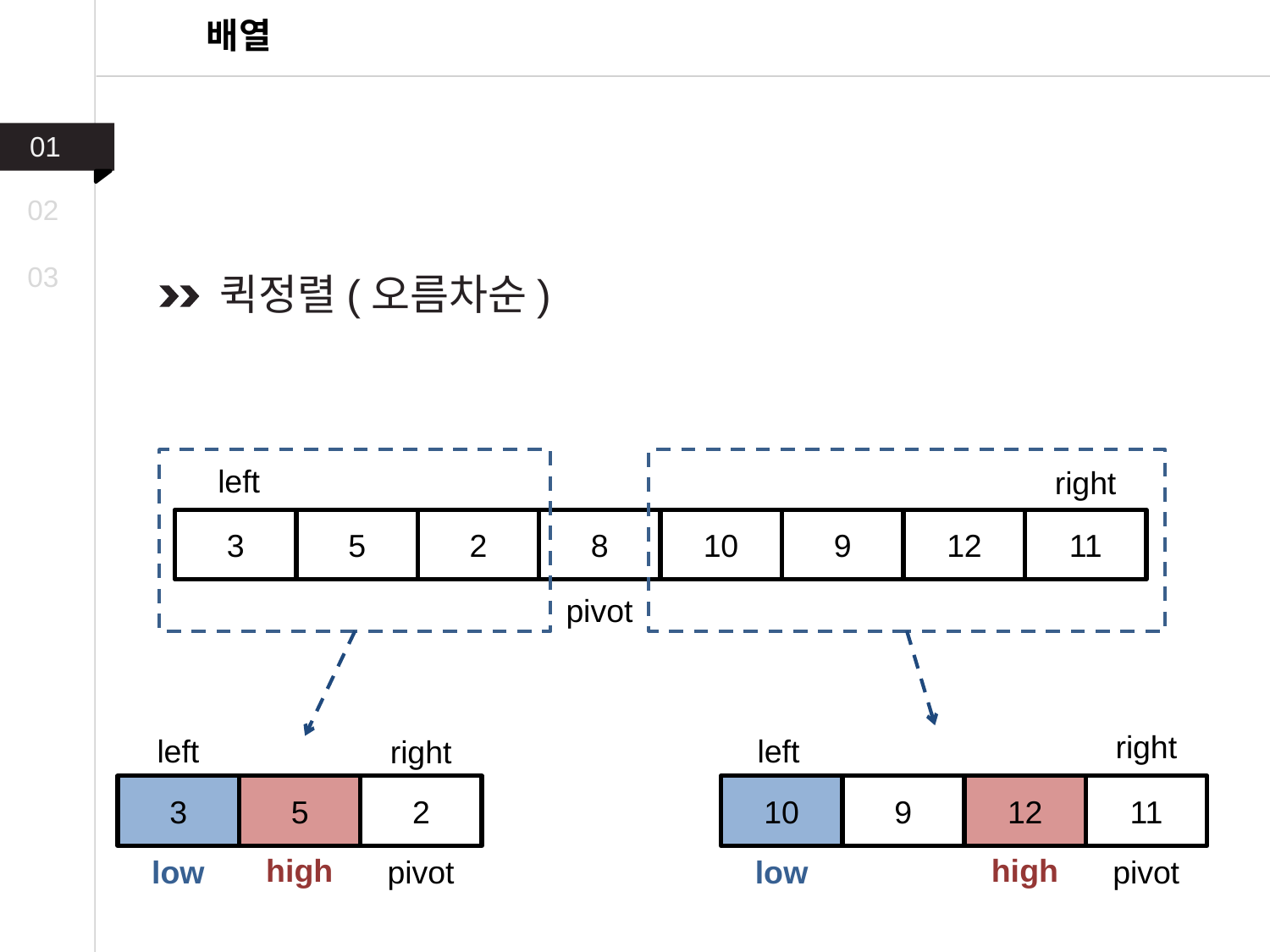

배열
01

02
03
 퀵정렬(오름차순)

left
right
3
5
2
8
10
9
12
11
pivot
right
left
left
right
3
5
2
10
9
12
11
high
high
low
pivot
low
pivot